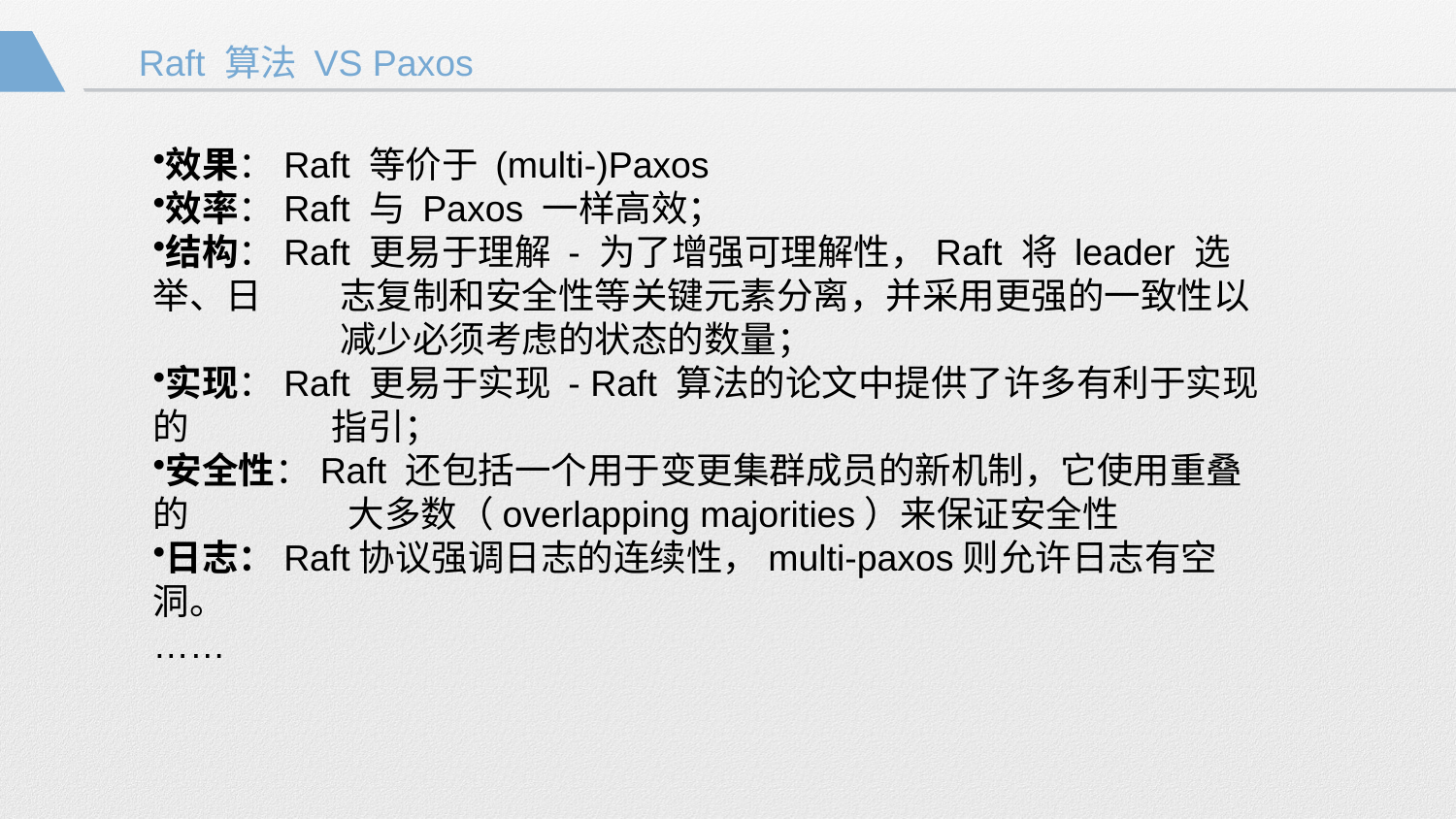

Raft 算法 VS Paxos
效果：Raft 等价于 (multi-)Paxos
效率：Raft 与 Paxos 一样高效；
结构：Raft 更易于理解 - 为了增强可理解性，Raft 将 leader 选举、日	     志复制和安全性等关键元素分离，并采用更强的一致性以	     减少必须考虑的状态的数量；
实现：Raft 更易于实现 - Raft 算法的论文中提供了许多有利于实现的	    指引；
安全性：Raft 还包括一个用于变更集群成员的新机制，它使用重叠的	      大多数（overlapping majorities）来保证安全性
日志：Raft协议强调日志的连续性，multi-paxos则允许日志有空洞。
……